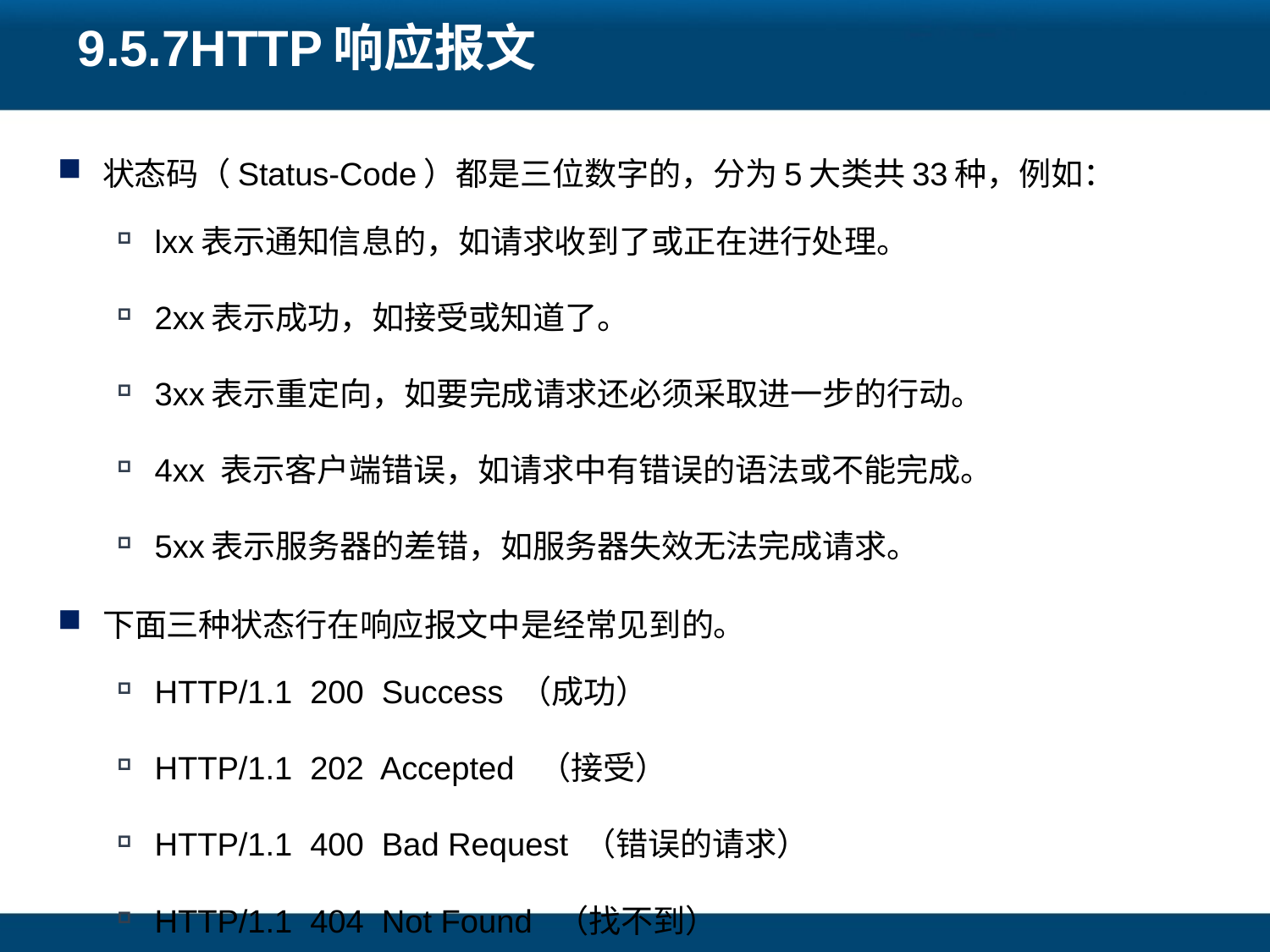

# 9.5.7HTTP响应报文
状态码（Status-Code）都是三位数字的，分为5大类共33种，例如：
lxx表示通知信息的，如请求收到了或正在进行处理。
2xx表示成功，如接受或知道了。
3xx表示重定向，如要完成请求还必须采取进一步的行动。
4xx 表示客户端错误，如请求中有错误的语法或不能完成。
5xx表示服务器的差错，如服务器失效无法完成请求。
下面三种状态行在响应报文中是经常见到的。
HTTP/1.1  200  Success （成功）
HTTP/1.1  202  Accepted  （接受）
HTTP/1.1  400  Bad Request （错误的请求）
HTTP/1.1  404  Not Found  （找不到）